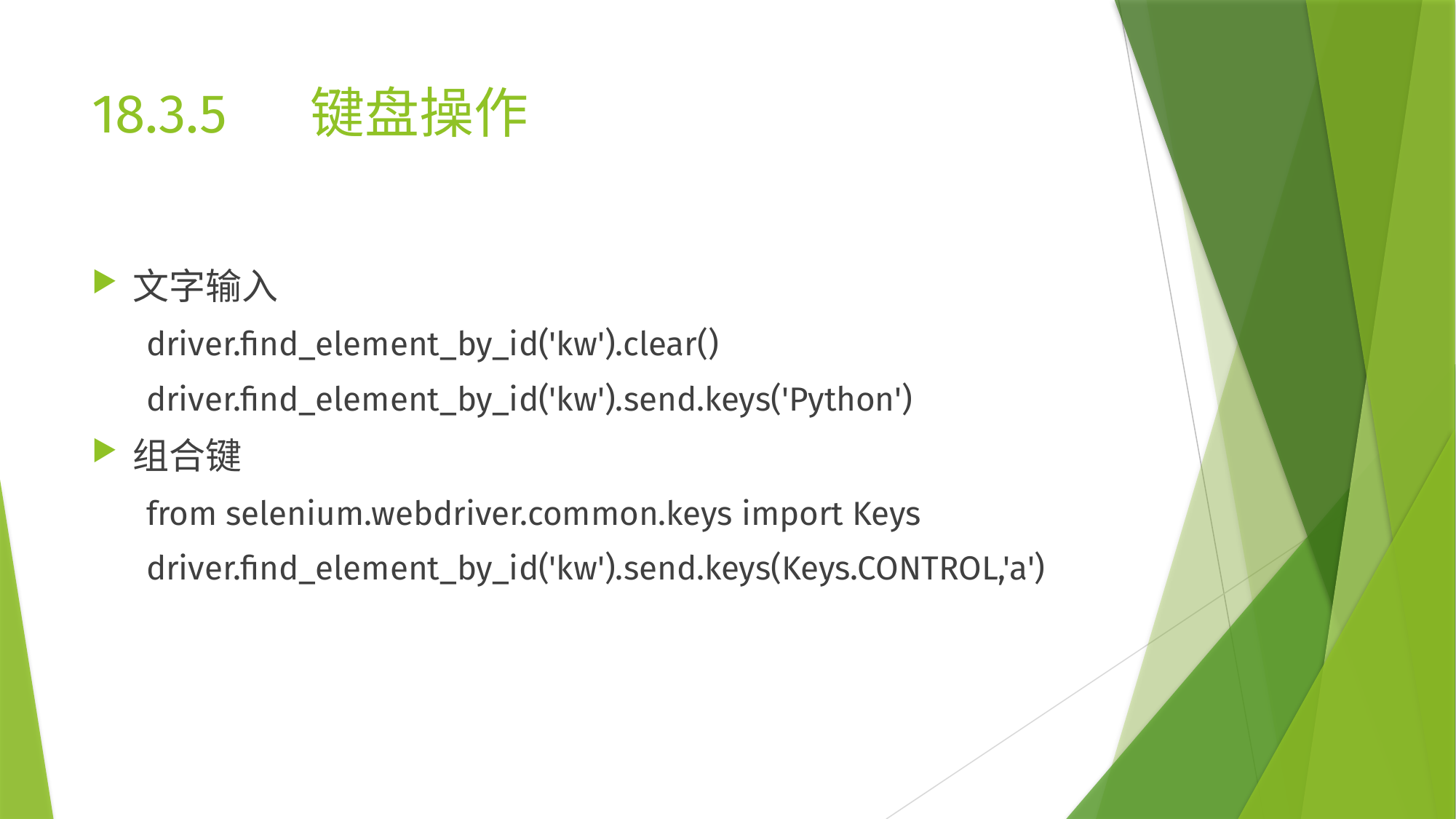

# 18.3.5	键盘操作
文字输入
driver.find_element_by_id('kw').clear()
driver.find_element_by_id('kw').send.keys('Python')
组合键
from selenium.webdriver.common.keys import Keys
driver.find_element_by_id('kw').send.keys(Keys.CONTROL,'a')